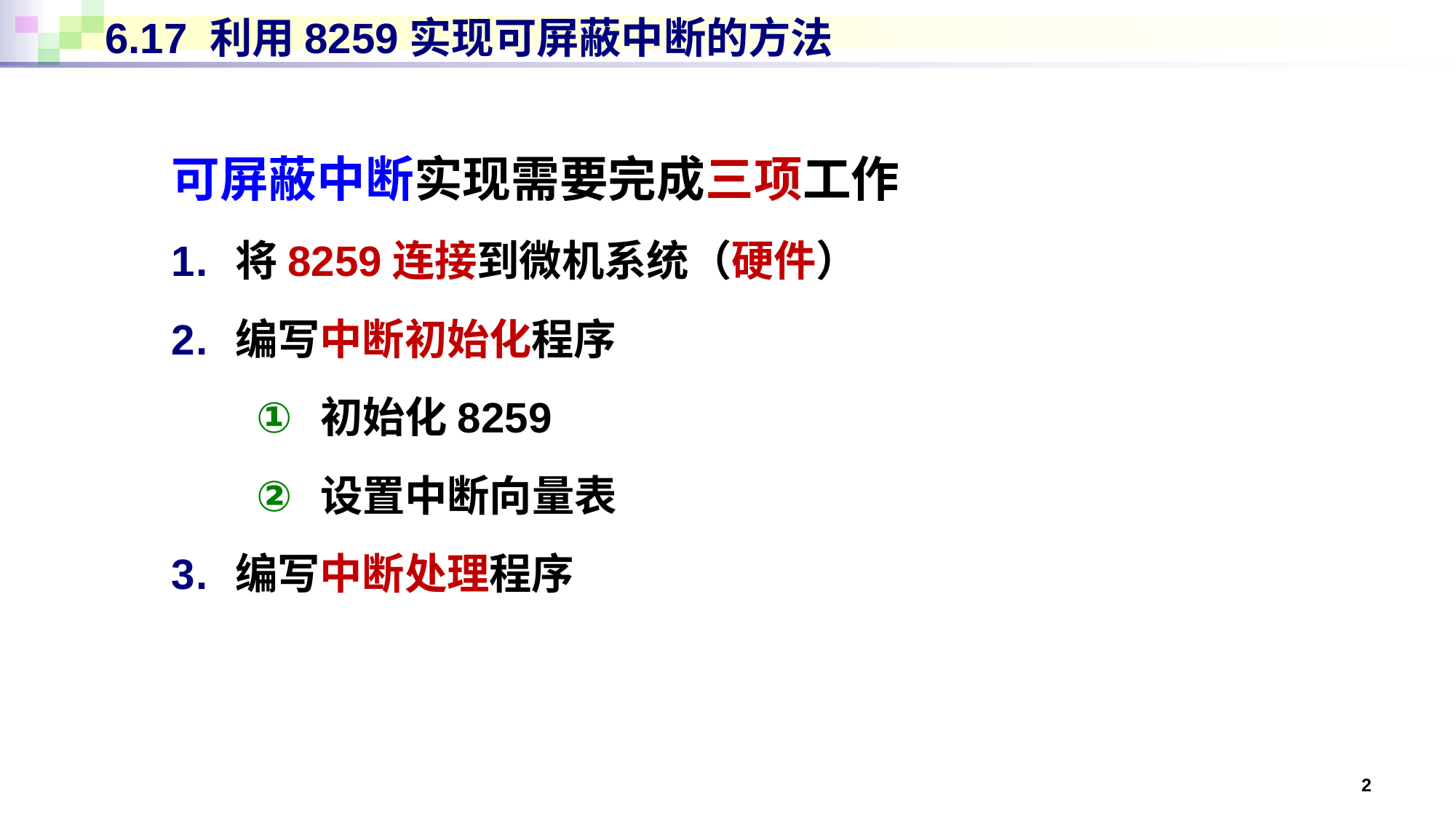

# 6.17 利用8259实现可屏蔽中断的方法
可屏蔽中断实现需要完成三项工作
将8259连接到微机系统（硬件）
编写中断初始化程序
初始化8259
设置中断向量表
编写中断处理程序
2